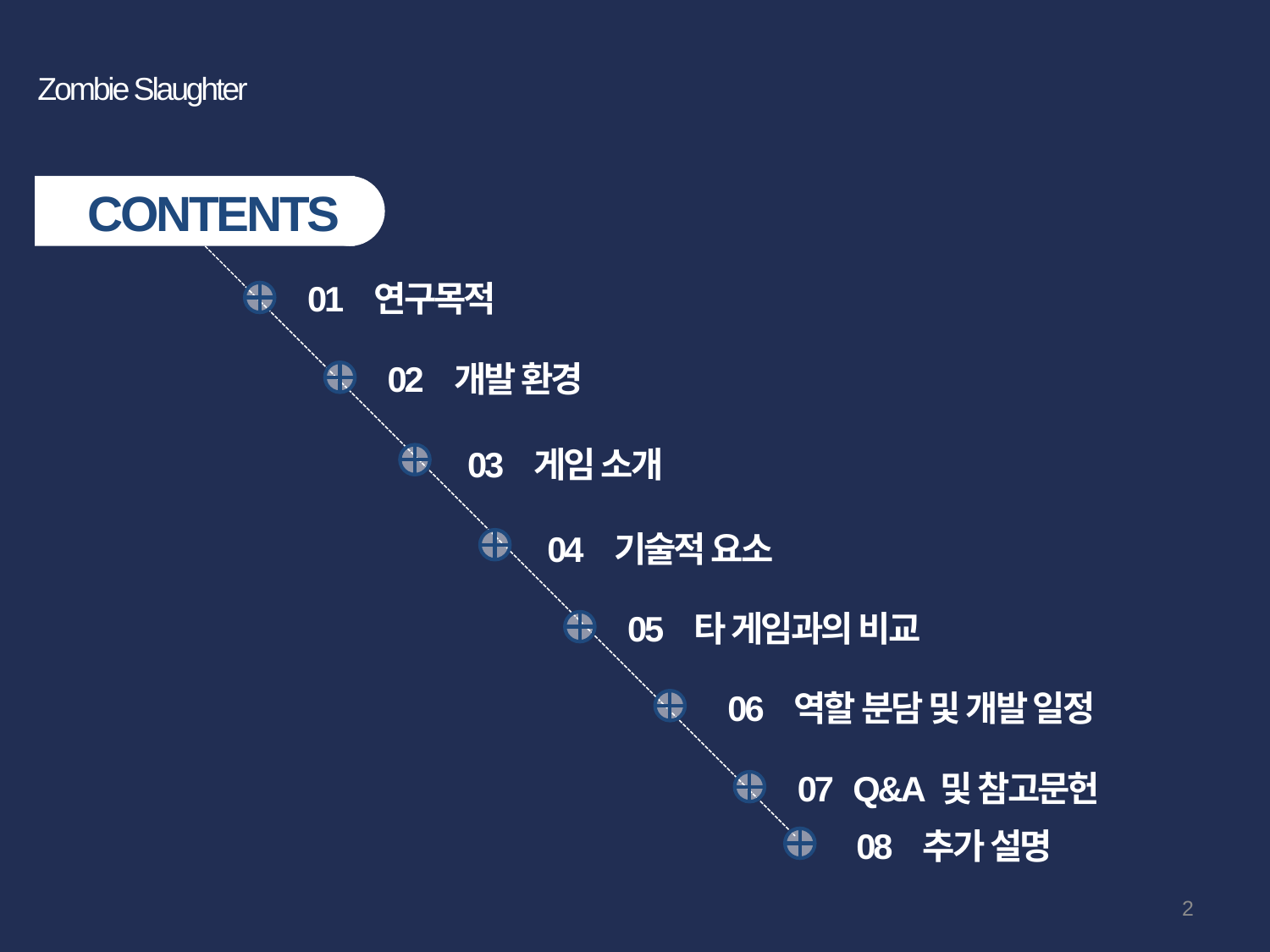

Zombie Slaughter

CONTENTS
01   연구목적

02   개발 환경

03   게임 소개

04   기술적 요소

05   타 게임과의 비교

06   역할 분담 및 개발 일정

07   Q&A 및 참고문헌

08   추가 설명

2